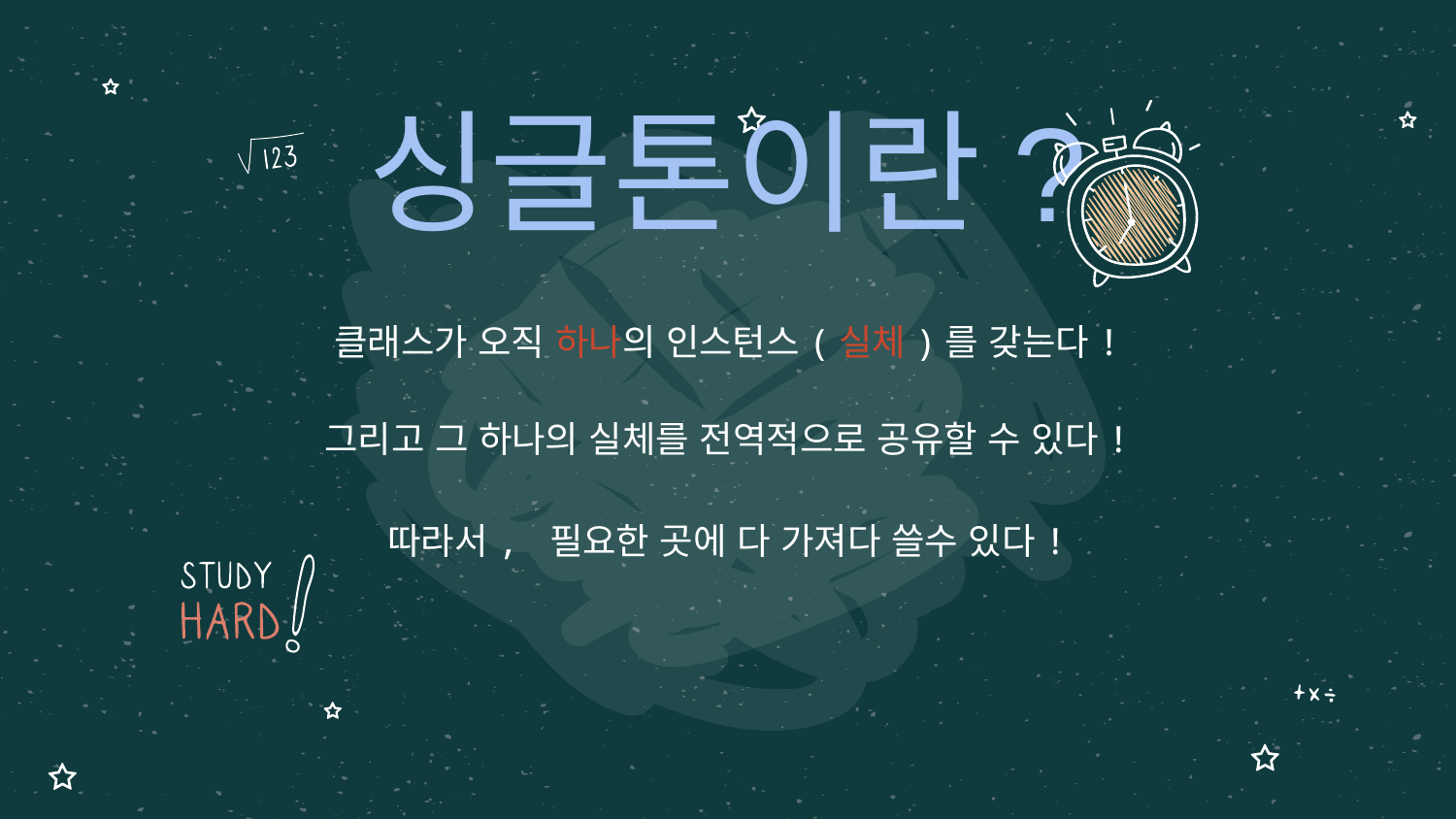

# 싱글톤이란?

클래스가 오직 하나의 인스턴스(실체)를 갖는다!
그리고 그 하나의 실체를 전역적으로 공유할 수 있다!
따라서, 필요한 곳에 다 가져다 쓸수 있다!